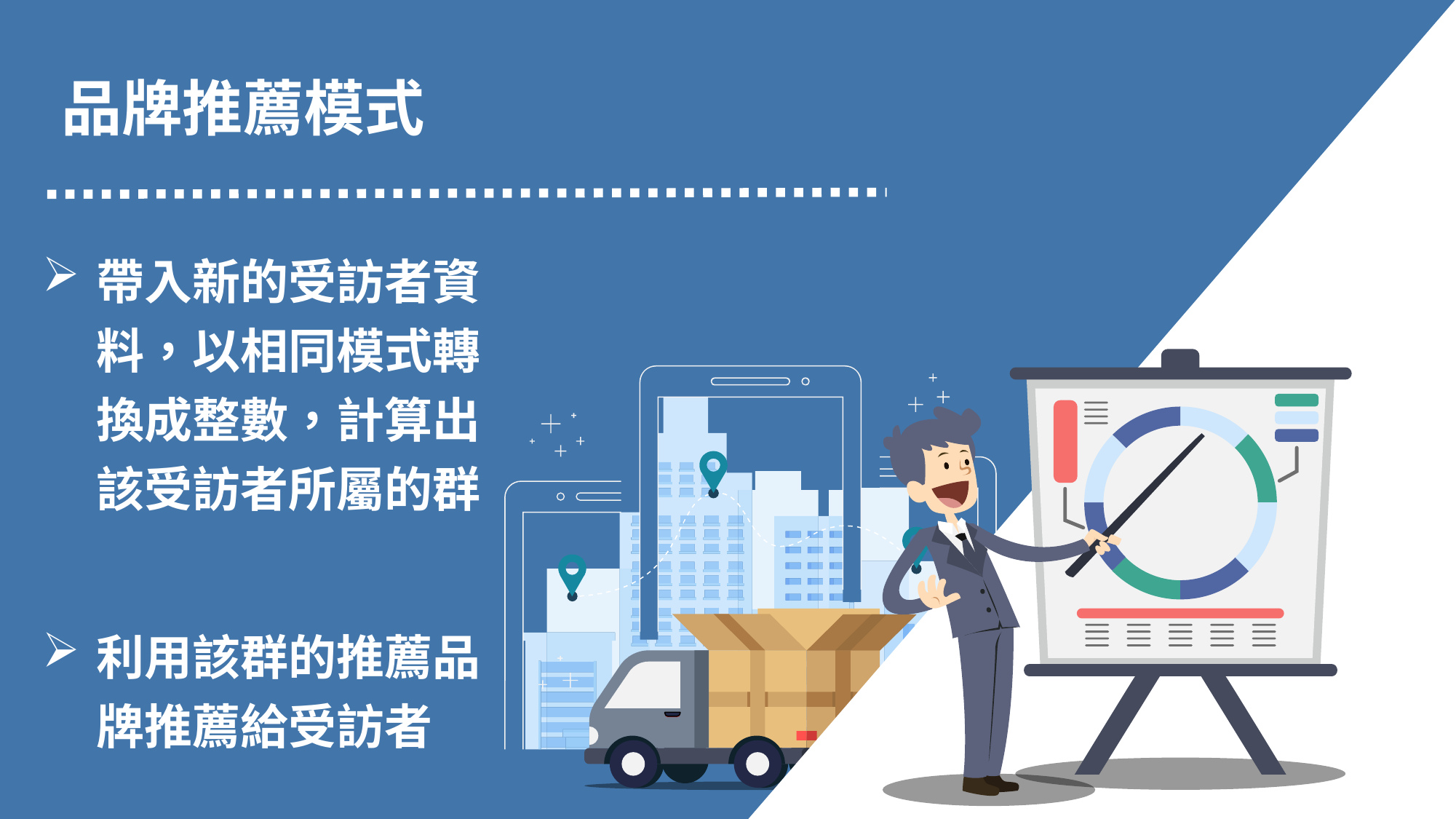

# 品牌推薦模式
帶入新的受訪者資料，以相同模式轉換成整數，計算出該受訪者所屬的群

利用該群的推薦品牌推薦給受訪者